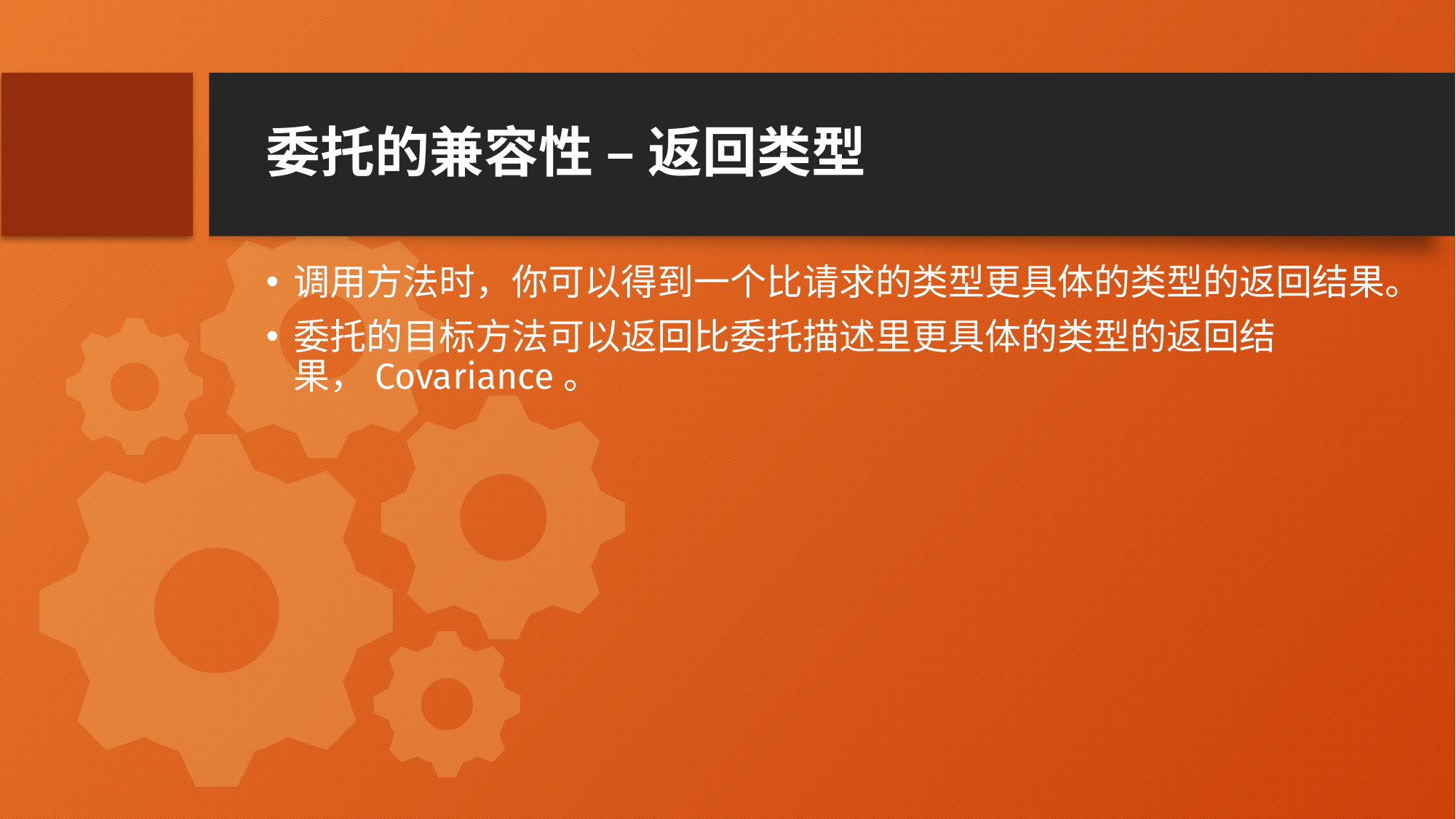

# 委托的兼容性 – 返回类型
调用方法时，你可以得到一个比请求的类型更具体的类型的返回结果。
委托的目标方法可以返回比委托描述里更具体的类型的返回结果，Covariance。